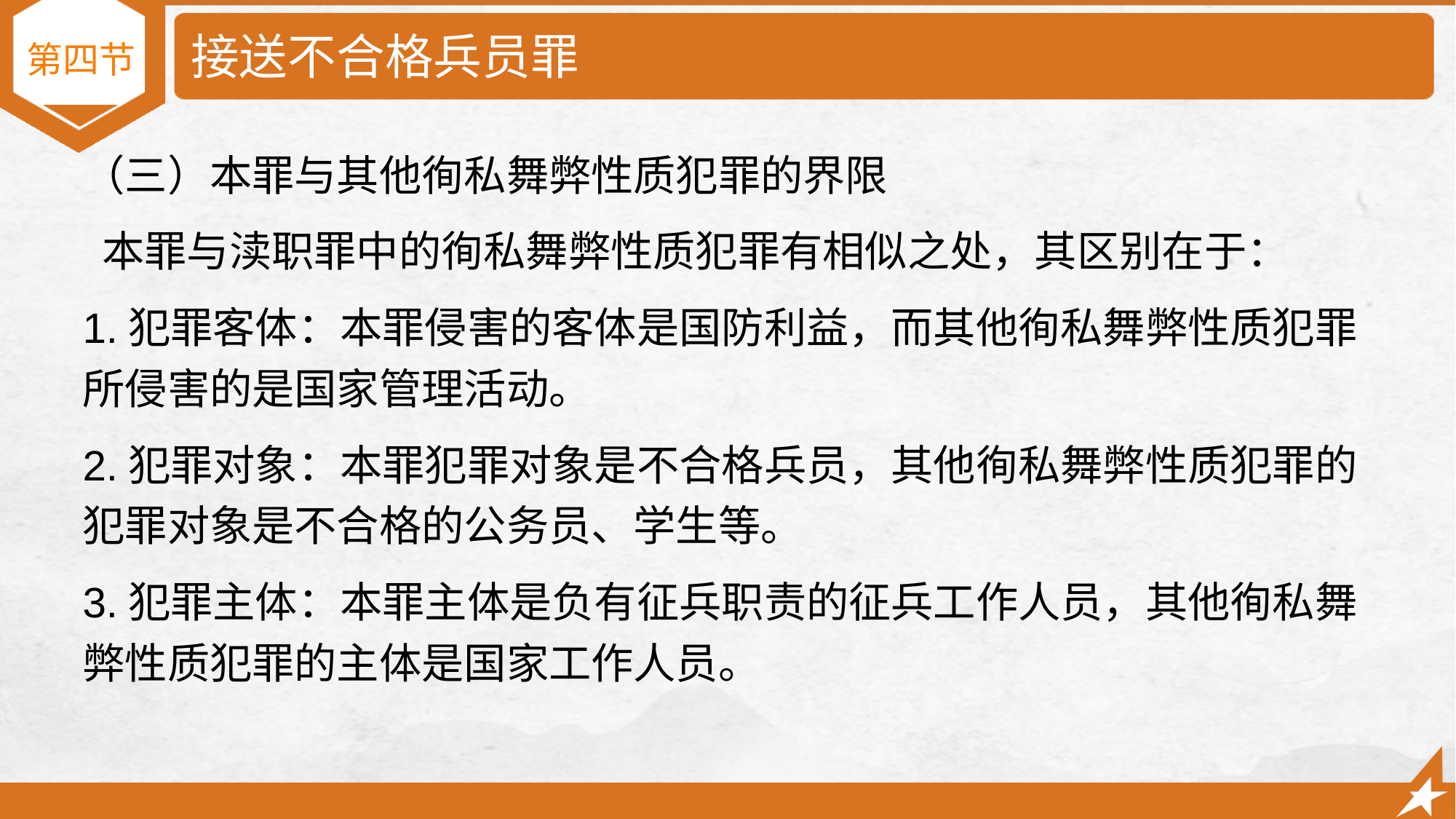

# 接送不合格兵员罪
第四节
（三）本罪与其他徇私舞弊性质犯罪的界限
 本罪与渎职罪中的徇私舞弊性质犯罪有相似之处，其区别在于：
1.犯罪客体：本罪侵害的客体是国防利益，而其他徇私舞弊性质犯罪所侵害的是国家管理活动。
2.犯罪对象：本罪犯罪对象是不合格兵员，其他徇私舞弊性质犯罪的犯罪对象是不合格的公务员、学生等。
3.犯罪主体：本罪主体是负有征兵职责的征兵工作人员，其他徇私舞弊性质犯罪的主体是国家工作人员。